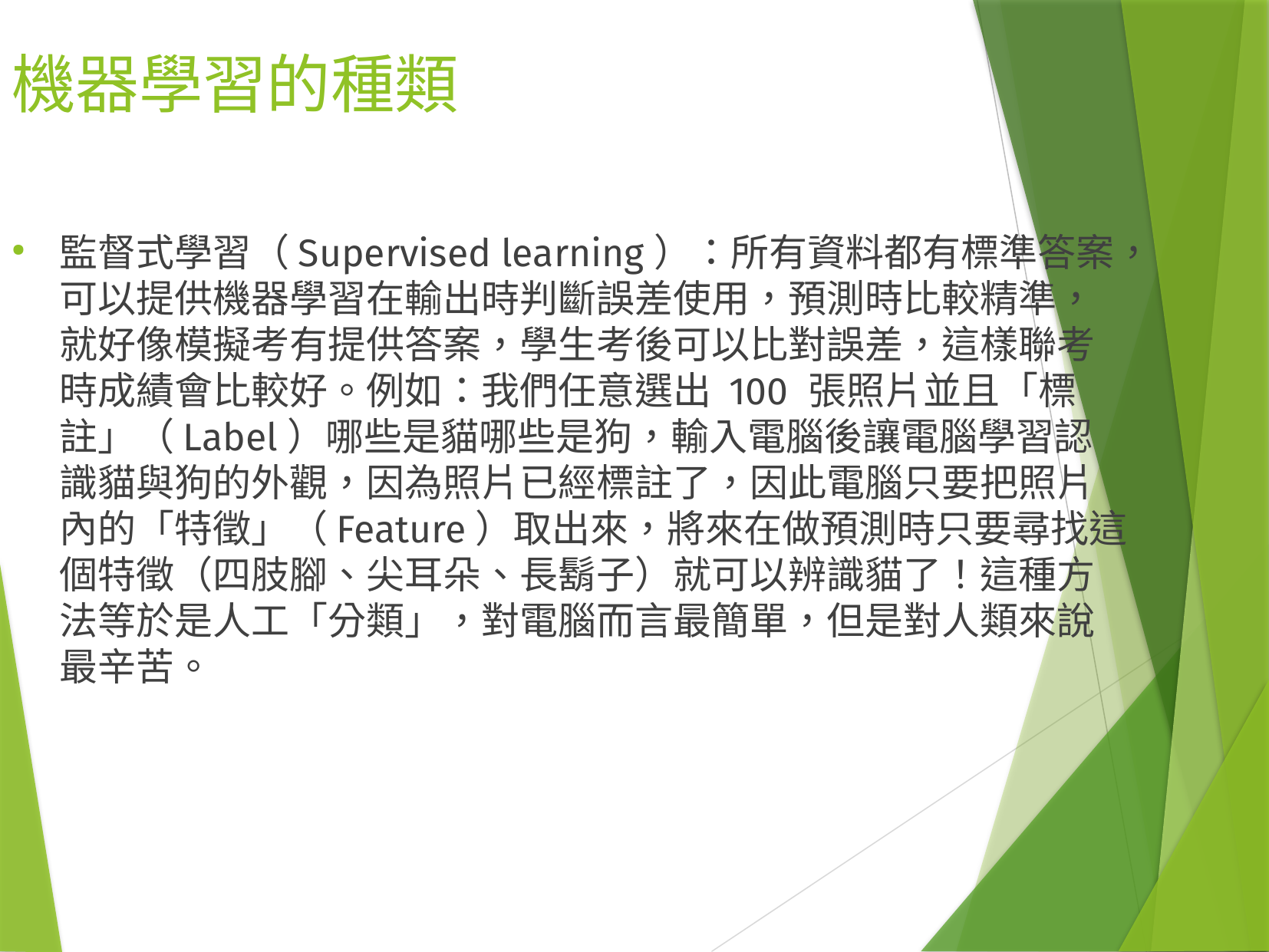

機器學習的種類
監督式學習（Supervised learning）：所有資料都有標準答案，可以提供機器學習在輸出時判斷誤差使用，預測時比較精準，就好像模擬考有提供答案，學生考後可以比對誤差，這樣聯考時成績會比較好。例如：我們任意選出 100 張照片並且「標註」（Label）哪些是貓哪些是狗，輸入電腦後讓電腦學習認識貓與狗的外觀，因為照片已經標註了，因此電腦只要把照片內的「特徵」（Feature）取出來，將來在做預測時只要尋找這個特徵（四肢腳、尖耳朵、長鬍子）就可以辨識貓了！這種方法等於是人工「分類」，對電腦而言最簡單，但是對人類來說最辛苦。